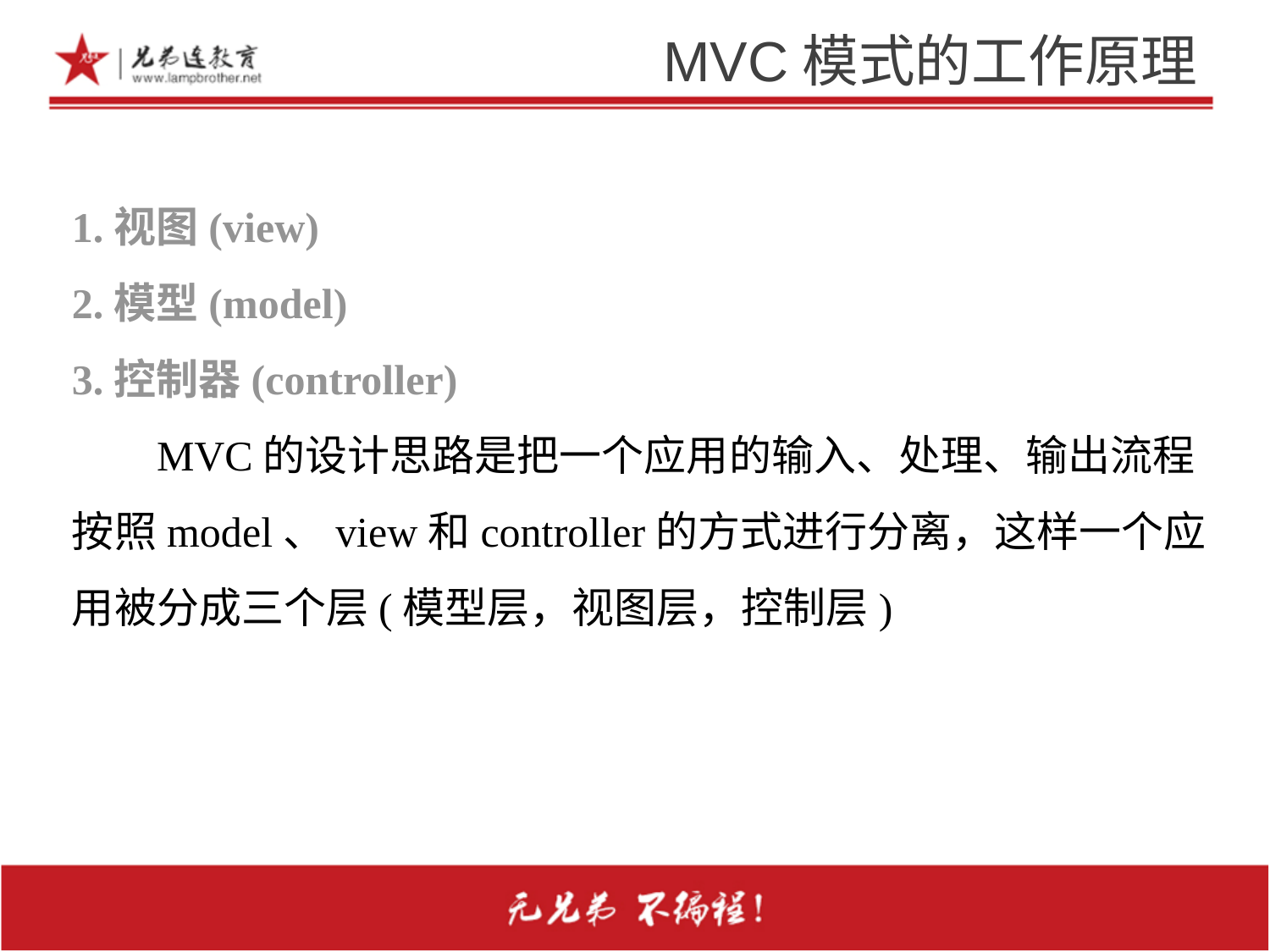

# MVC模式的工作原理
1.视图(view)
2.模型(model)
3.控制器(controller)
        MVC的设计思路是把一个应用的输入、处理、输出流程按照model、view和controller的方式进行分离，这样一个应用被分成三个层(模型层，视图层，控制层)